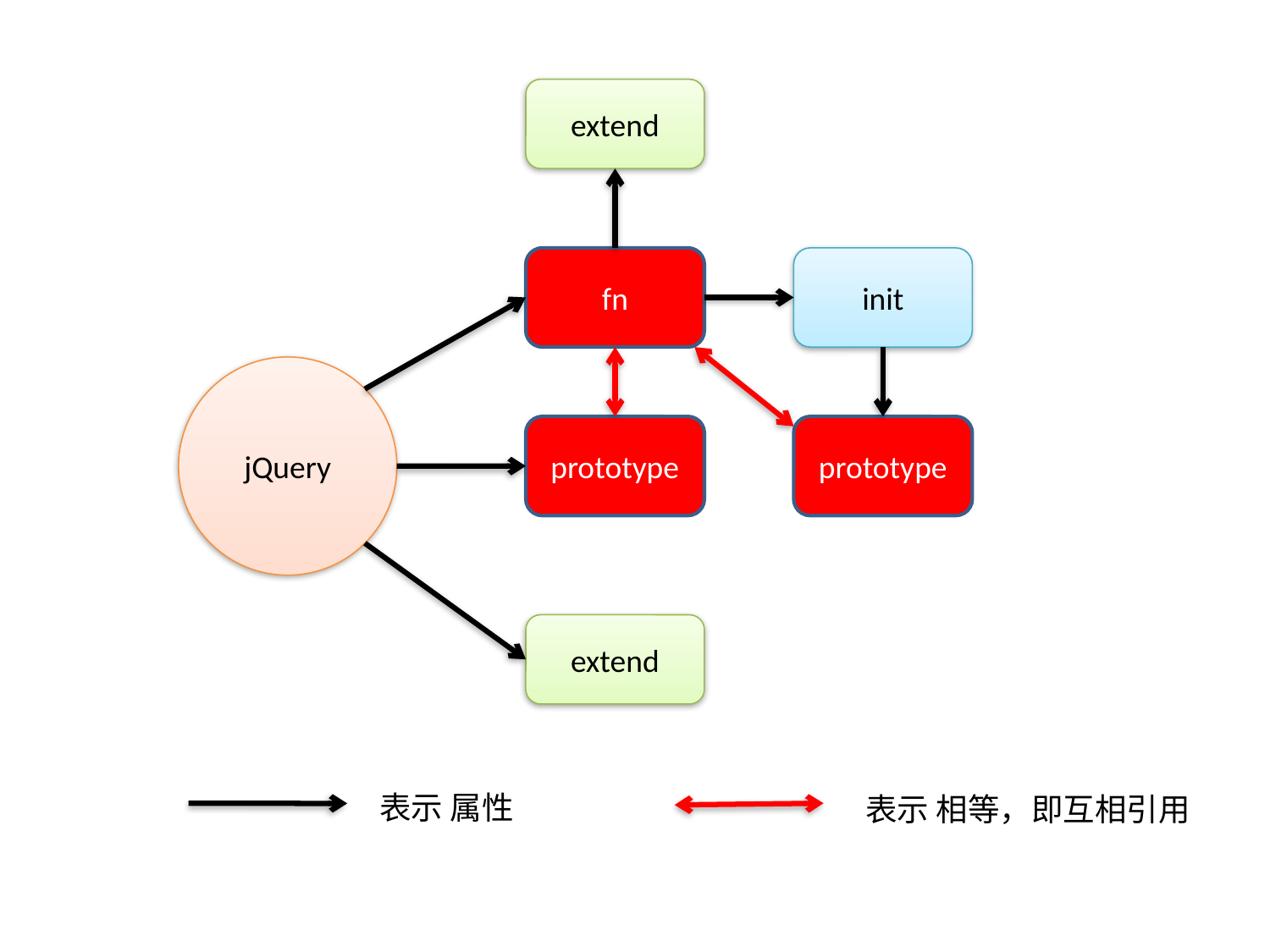

extend
fn
init
jQuery
prototype
prototype
extend
表示 属性
表示 相等，即互相引用